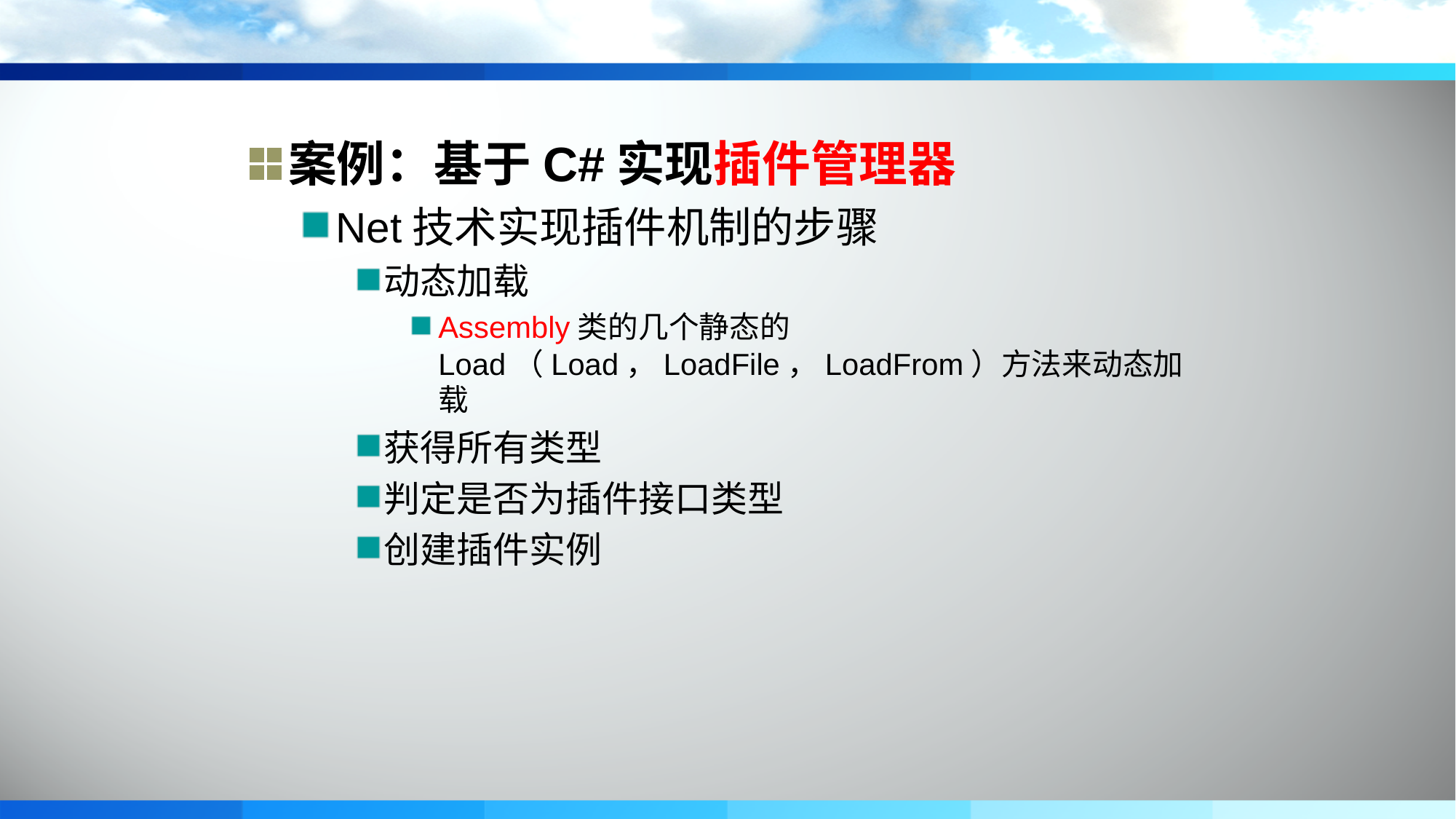

案例：基于C#实现插件管理器
Net技术实现插件机制的步骤
动态加载
Assembly类的几个静态的Load（Load，LoadFile，LoadFrom）方法来动态加载
获得所有类型
判定是否为插件接口类型
创建插件实例